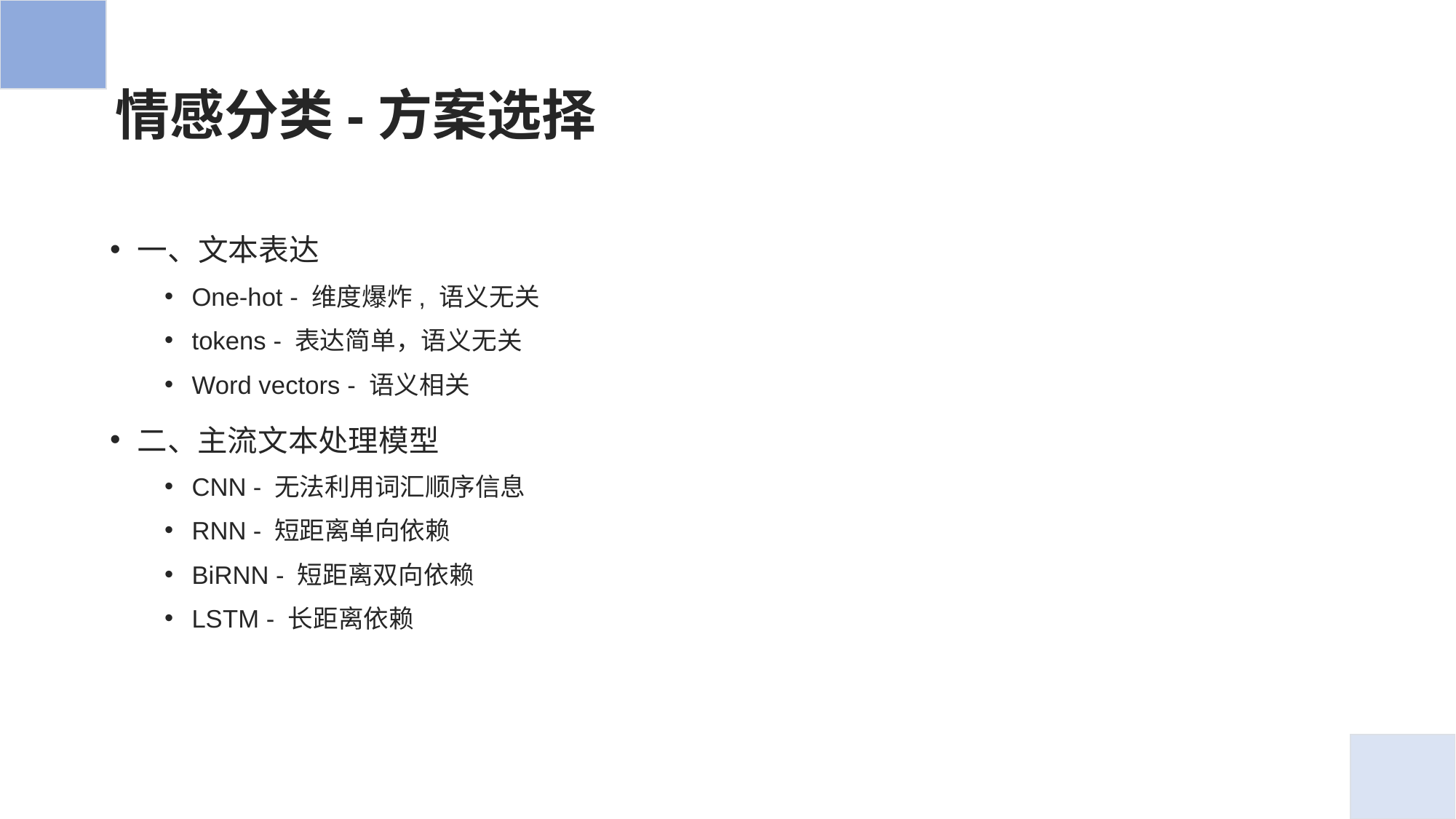

# 情感分类-方案选择
一、文本表达
One-hot - 维度爆炸, 语义无关
tokens - 表达简单，语义无关
Word vectors - 语义相关
二、主流文本处理模型
CNN - 无法利用词汇顺序信息
RNN - 短距离单向依赖
BiRNN - 短距离双向依赖
LSTM - 长距离依赖